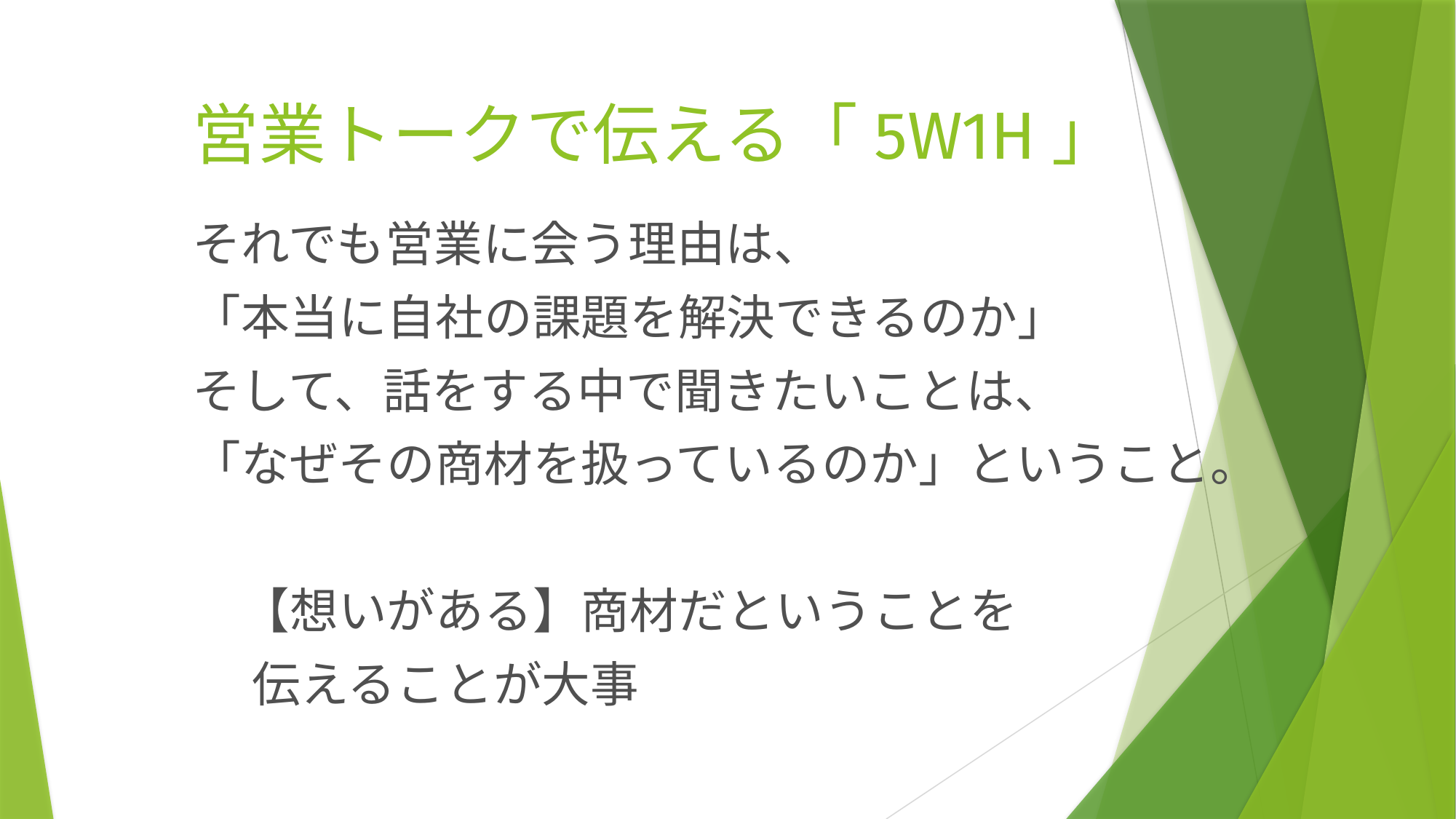

# 営業トークで伝える「5W1H」
それでも営業に会う理由は、
「本当に自社の課題を解決できるのか」
そして、話をする中で聞きたいことは、
「なぜその商材を扱っているのか」ということ。

　【想いがある】商材だということを
　 伝えることが大事